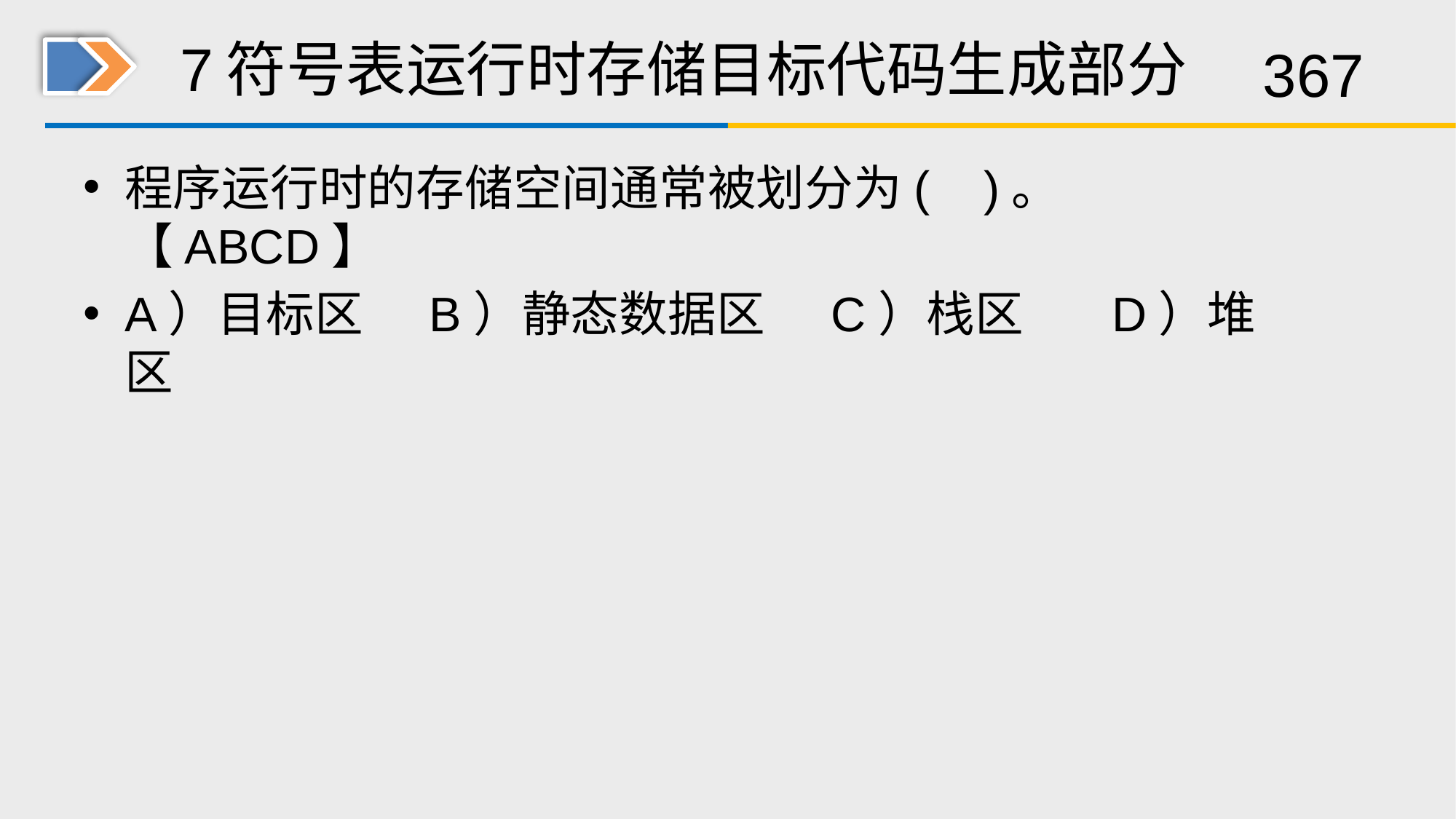

# 7符号表运行时存储目标代码生成部分
367
程序运行时的存储空间通常被划分为(    )。【ABCD】
A）目标区     B）静态数据区     C）栈区       D）堆区